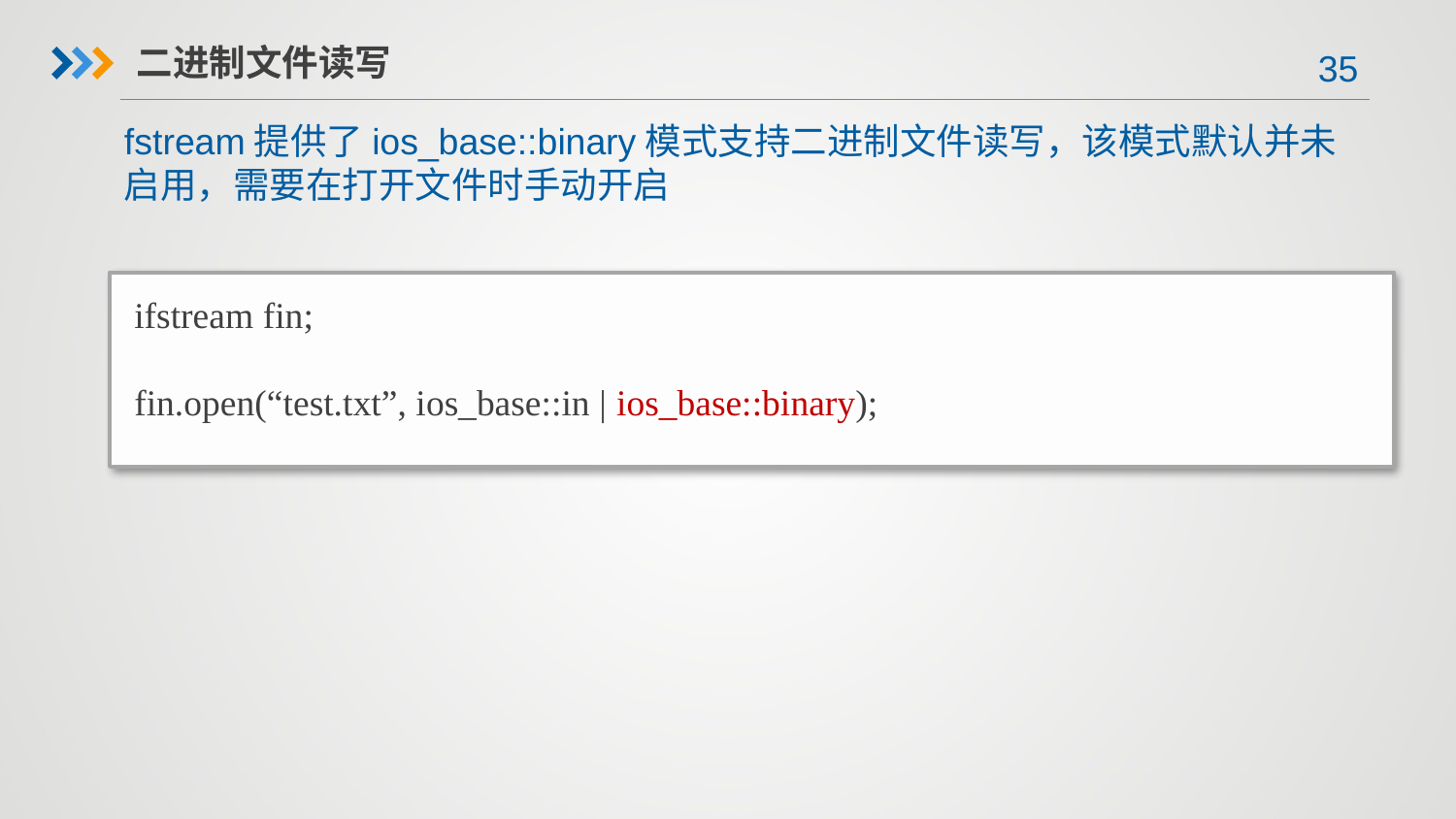

二进制文件读写
fstream提供了ios_base::binary模式支持二进制文件读写，该模式默认并未启用，需要在打开文件时手动开启

ifstream fin;

fin.open(“test.txt”, ios_base::in | ios_base::binary);